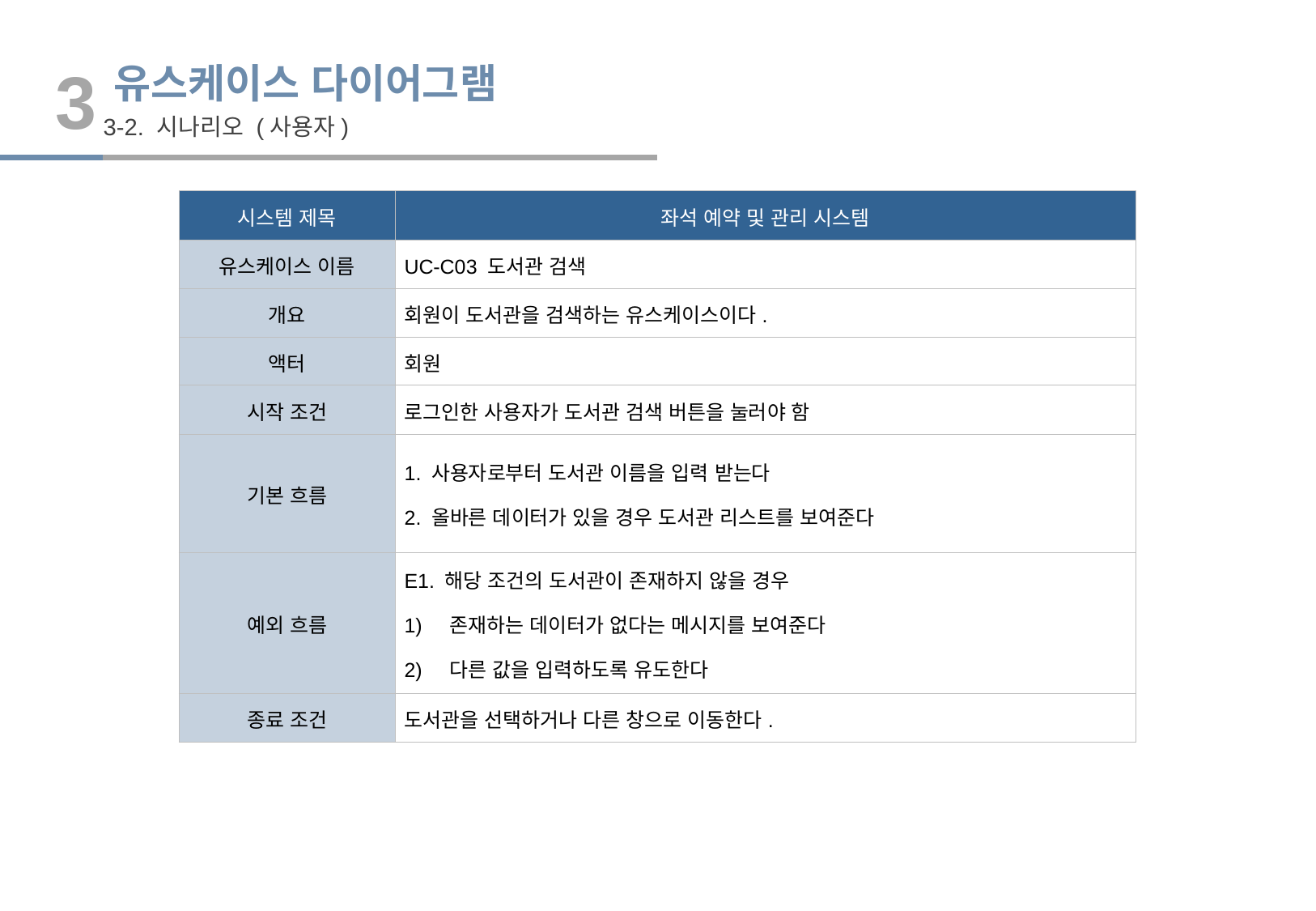

3
유스케이스 다이어그램
3-2. 시나리오 (사용자)
| 시스템 제목 | 좌석 예약 및 관리 시스템 |
| --- | --- |
| 유스케이스 이름 | UC-C03 도서관 검색 |
| 개요 | 회원이 도서관을 검색하는 유스케이스이다. |
| 액터 | 회원 |
| 시작 조건 | 로그인한 사용자가 도서관 검색 버튼을 눌러야 함 |
| 기본 흐름 | 1. 사용자로부터 도서관 이름을 입력 받는다 2. 올바른 데이터가 있을 경우 도서관 리스트를 보여준다 |
| 예외 흐름 | E1. 해당 조건의 도서관이 존재하지 않을 경우 존재하는 데이터가 없다는 메시지를 보여준다 다른 값을 입력하도록 유도한다 |
| 종료 조건 | 도서관을 선택하거나 다른 창으로 이동한다. |